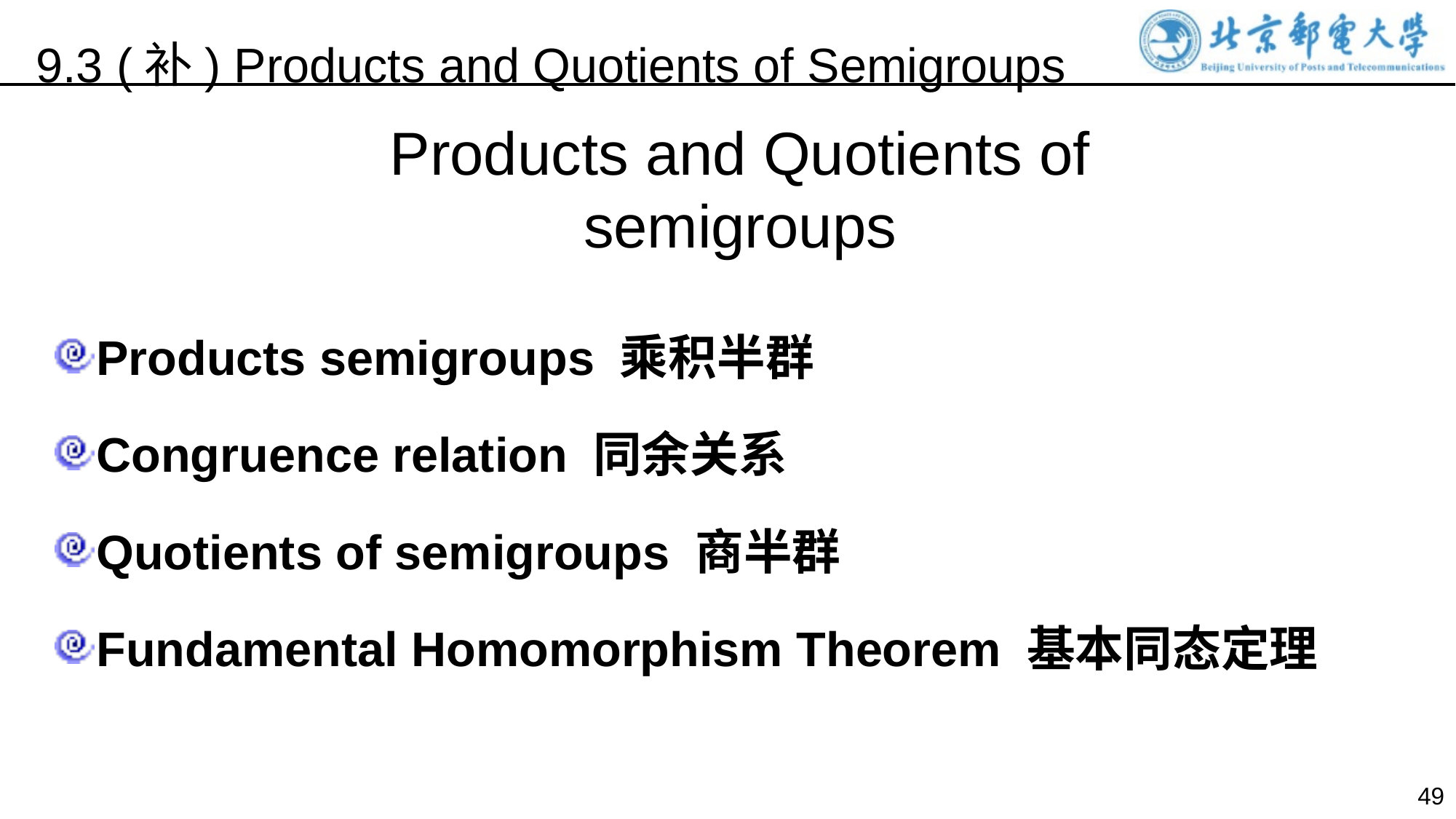

9.3 (补) Products and Quotients of Semigroups
Products and Quotients of semigroups

Products semigroups 乘积半群
Congruence relation 同余关系
Quotients of semigroups 商半群
Fundamental Homomorphism Theorem 基本同态定理